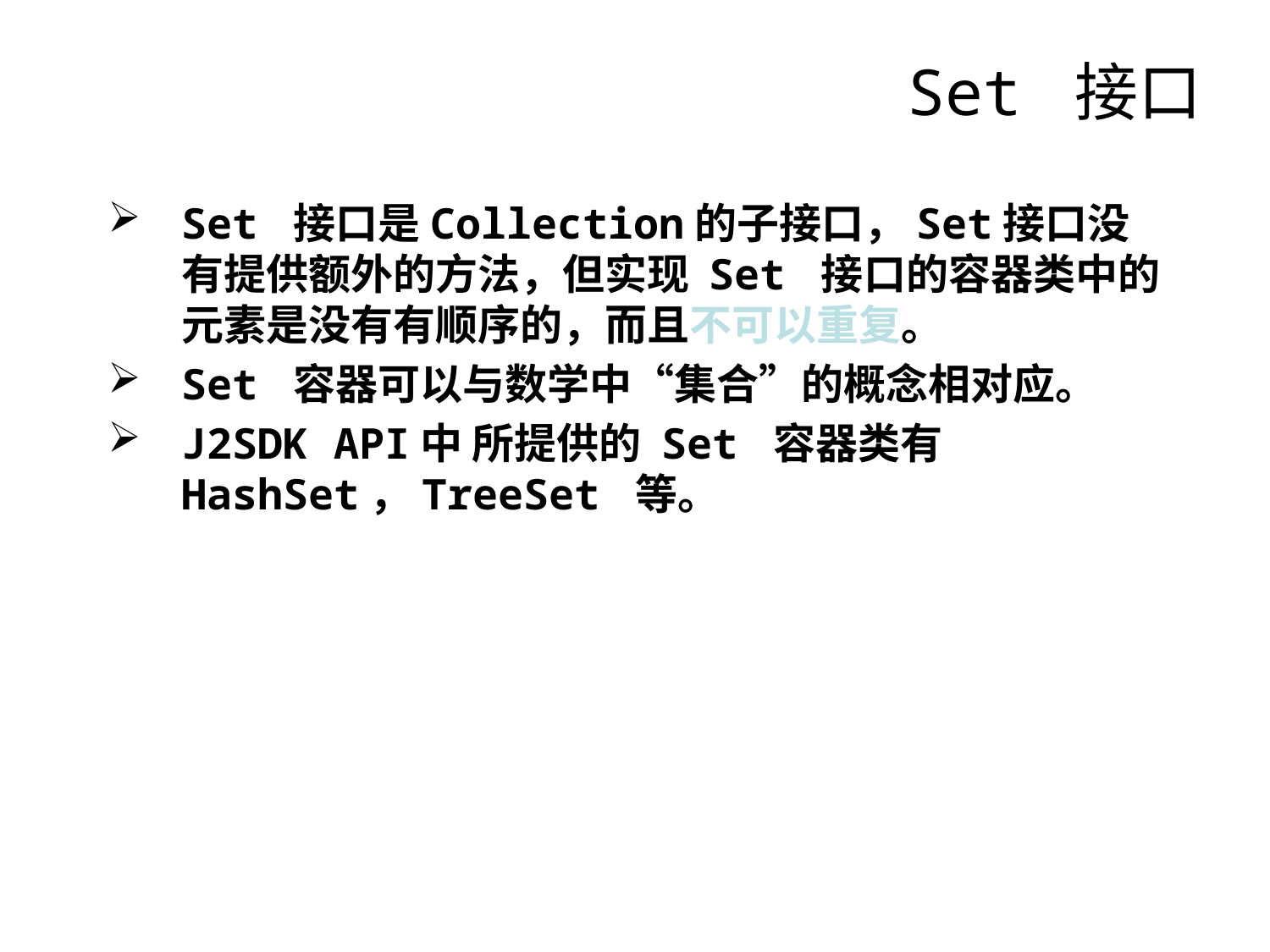

# Set 接口
Set 接口是Collection的子接口，Set接口没有提供额外的方法，但实现 Set 接口的容器类中的元素是没有有顺序的，而且不可以重复。
Set 容器可以与数学中“集合”的概念相对应。
J2SDK API中 所提供的 Set 容器类有 HashSet，TreeSet 等。